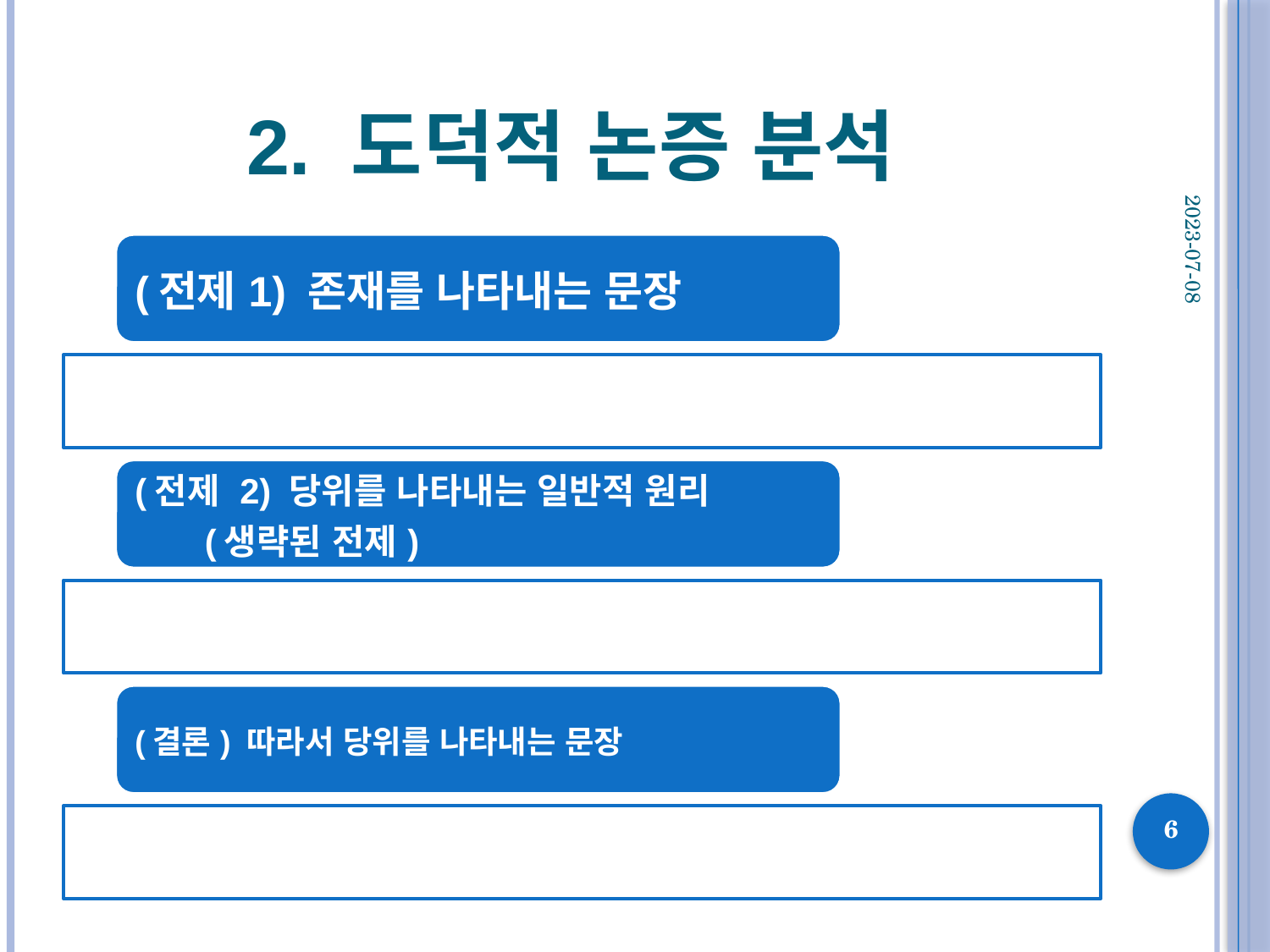

# 2. 도덕적 논증 분석
2023-07-08
(전제1) 존재를 나타내는 문장
(전제 2) 당위를 나타내는 일반적 원리                  (생략된 전제)
(결론) 따라서 당위를 나타내는 문장
6